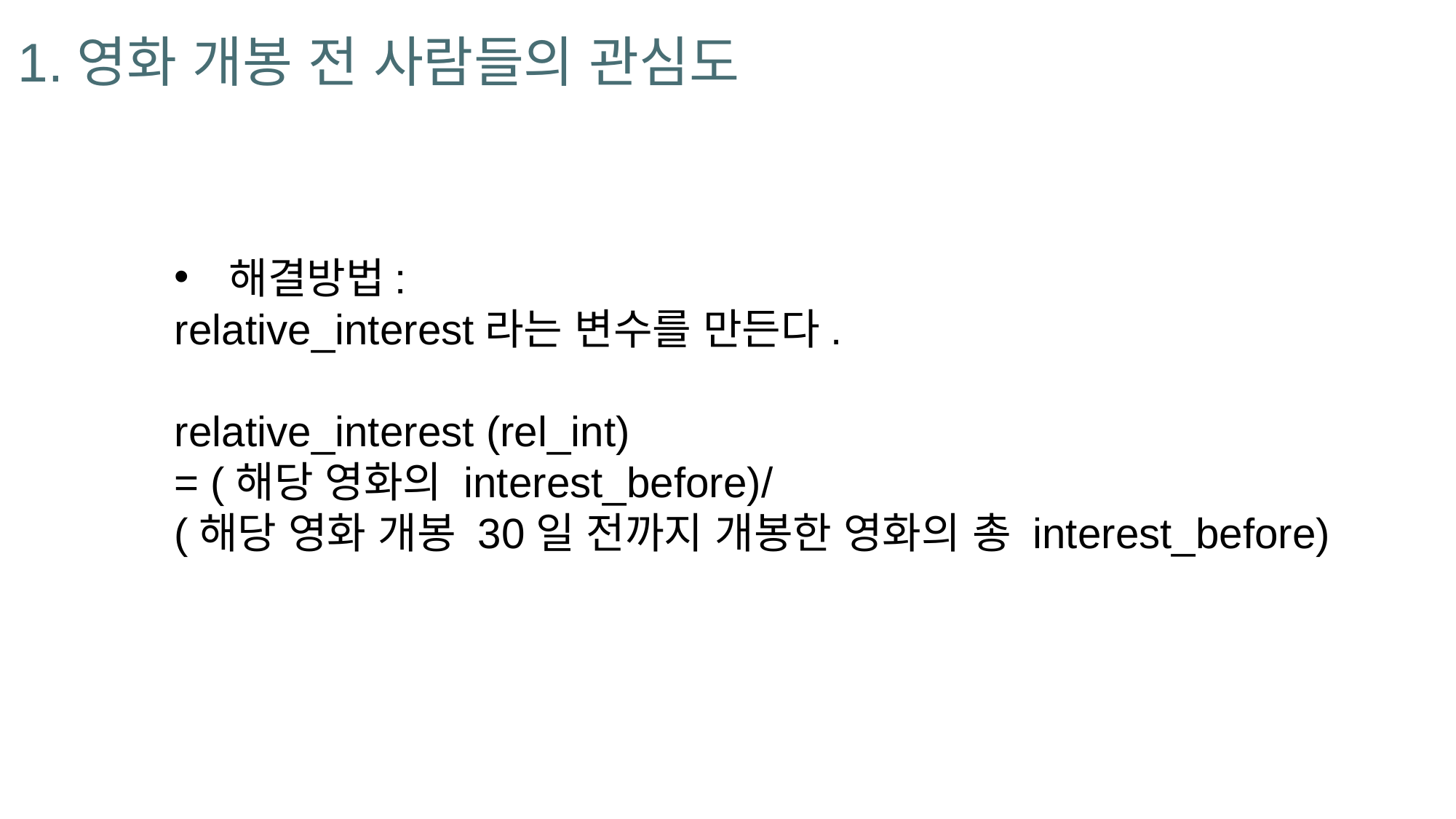

# 1.영화 개봉 전 사람들의 관심도
해결방법:
relative_interest라는 변수를 만든다.

relative_interest (rel_int)
= (해당 영화의 interest_before)/
(해당 영화 개봉 30일 전까지 개봉한 영화의 총 interest_before)